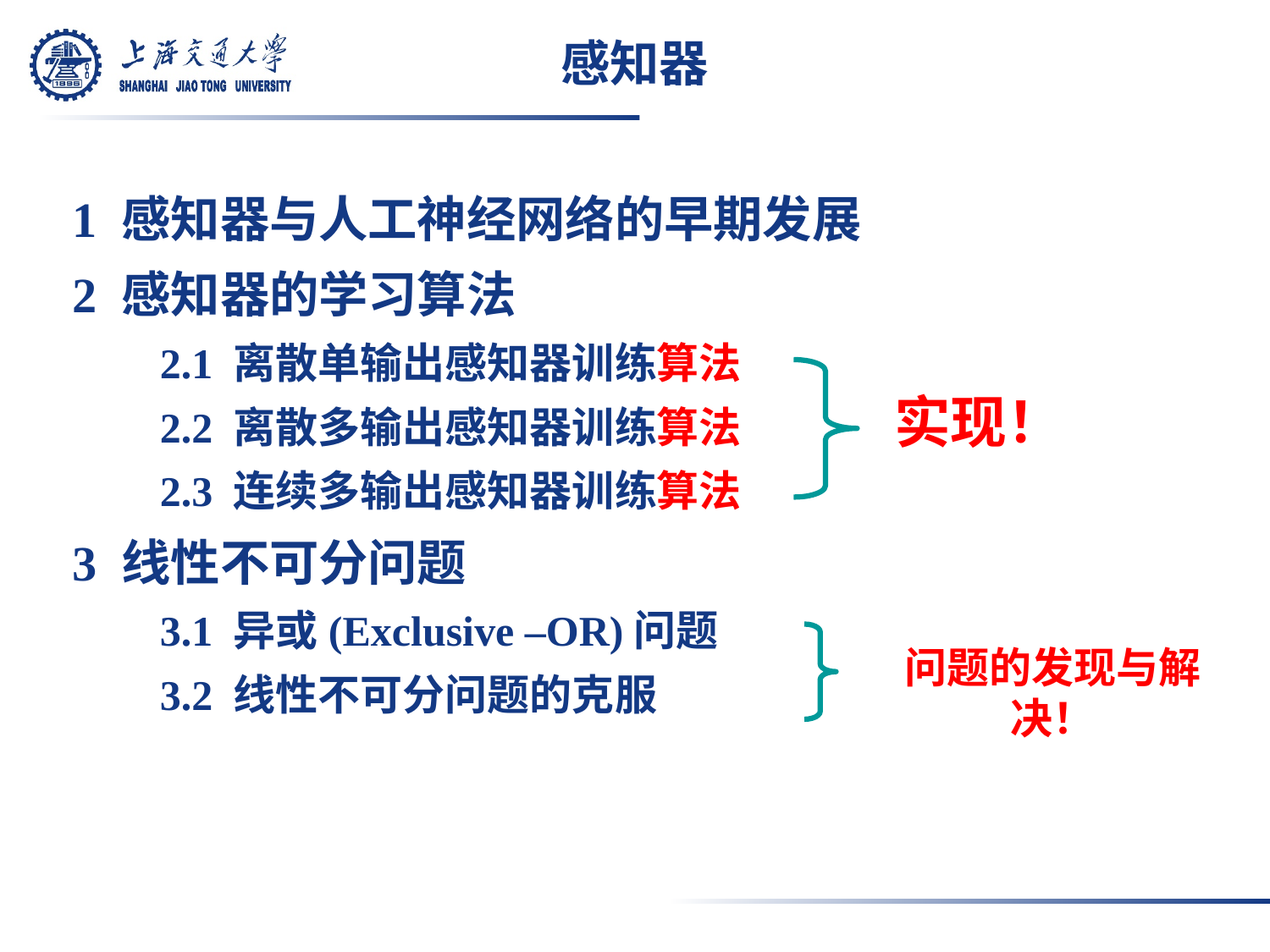

# 感知器
1 感知器与人工神经网络的早期发展
2 感知器的学习算法
2.1 离散单输出感知器训练算法
2.2 离散多输出感知器训练算法
2.3 连续多输出感知器训练算法
3 线性不可分问题
3.1 异或(Exclusive –OR)问题
3.2 线性不可分问题的克服

实现！

问题的发现与解决！